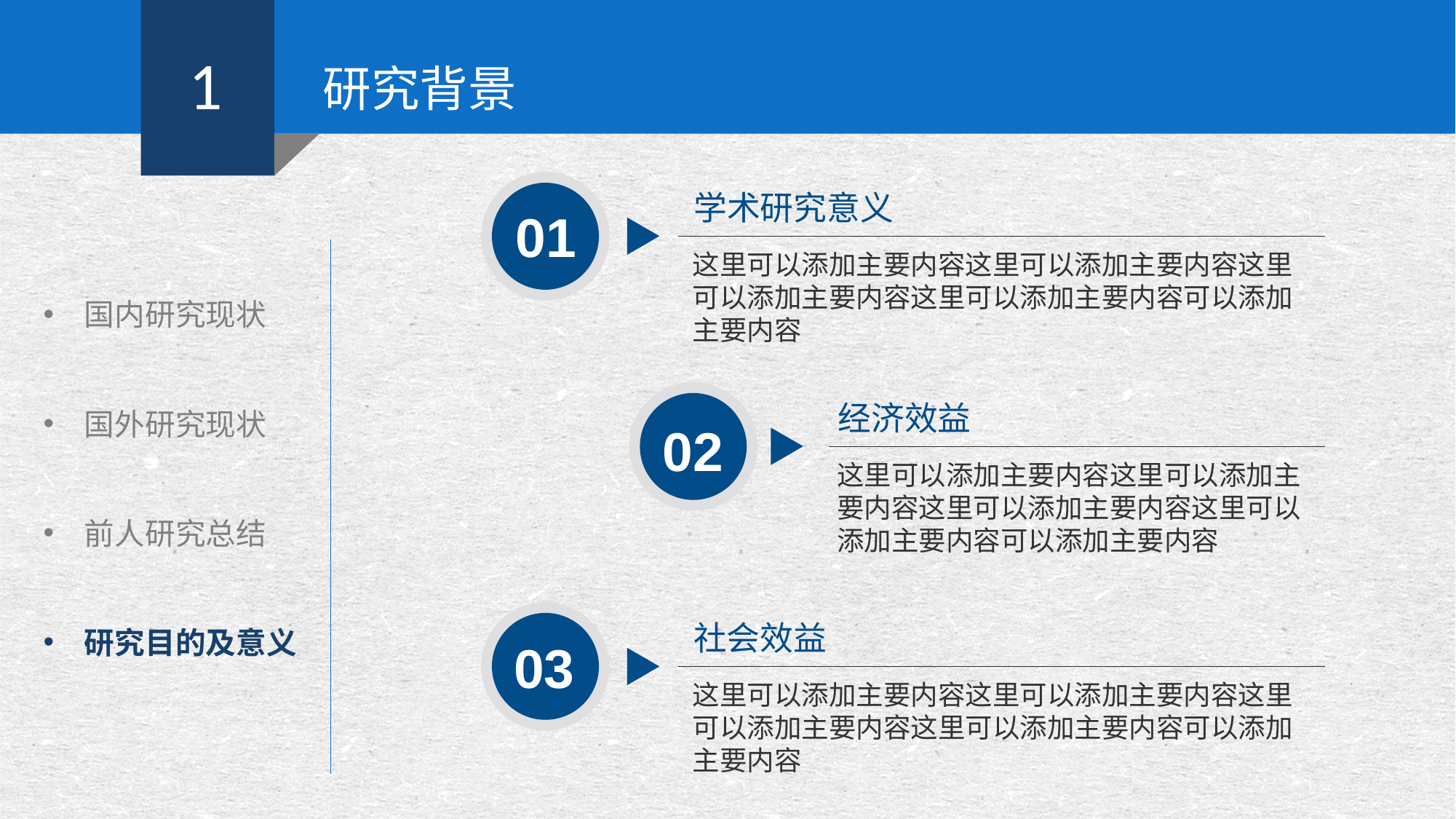

1
研究背景

学术研究意义

01

国内研究现状
国外研究现状
前人研究总结
研究目的及意义

这里可以添加主要内容这里可以添加主要内容这里可以添加主要内容这里可以添加主要内容可以添加主要内容

经济效益

02

这里可以添加主要内容这里可以添加主要内容这里可以添加主要内容这里可以添加主要内容可以添加主要内容

社会效益

03

这里可以添加主要内容这里可以添加主要内容这里可以添加主要内容这里可以添加主要内容可以添加主要内容